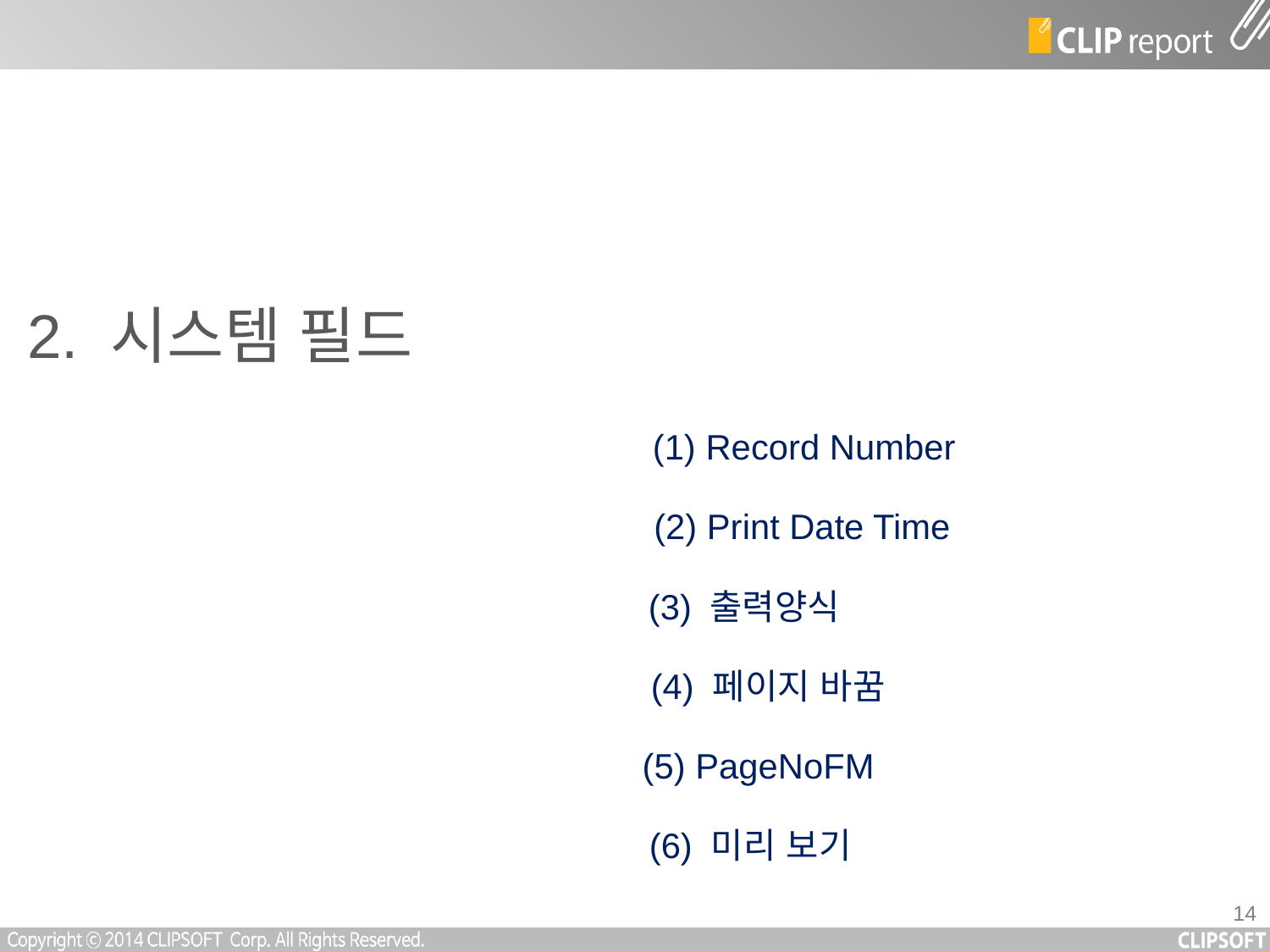

2. 시스템 필드
(1) Record Number
(2) Print Date Time
(3) 출력양식
(4) 페이지 바꿈
(5) PageNoFM
(6) 미리 보기